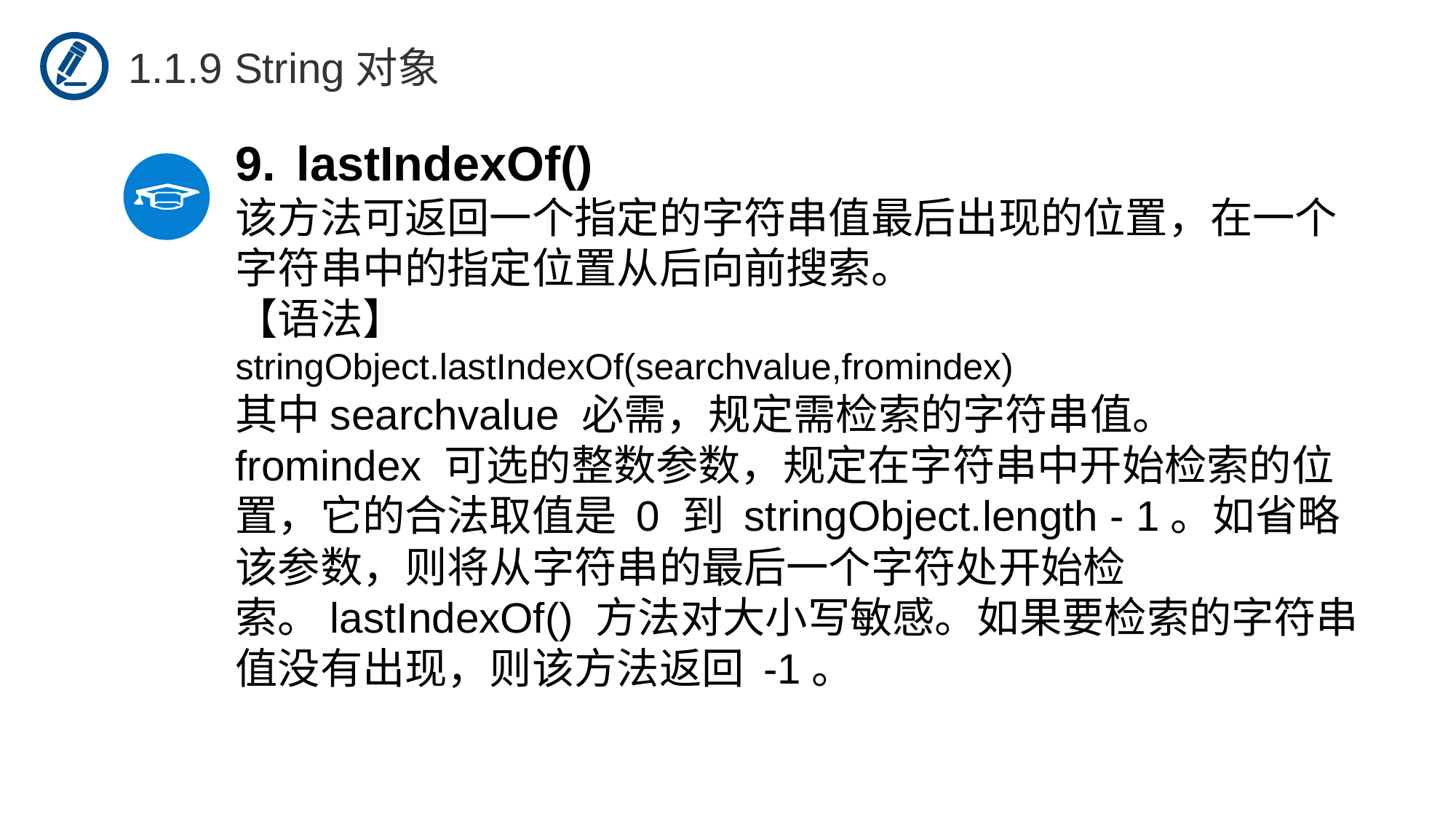

1.1.9 String对象
lastIndexOf()
该方法可返回一个指定的字符串值最后出现的位置，在一个字符串中的指定位置从后向前搜索。
【语法】
stringObject.lastIndexOf(searchvalue,fromindex)
其中searchvalue 必需，规定需检索的字符串值。 fromindex 可选的整数参数，规定在字符串中开始检索的位置，它的合法取值是 0 到 stringObject.length - 1。如省略该参数，则将从字符串的最后一个字符处开始检索。lastIndexOf() 方法对大小写敏感。如果要检索的字符串值没有出现，则该方法返回 -1。